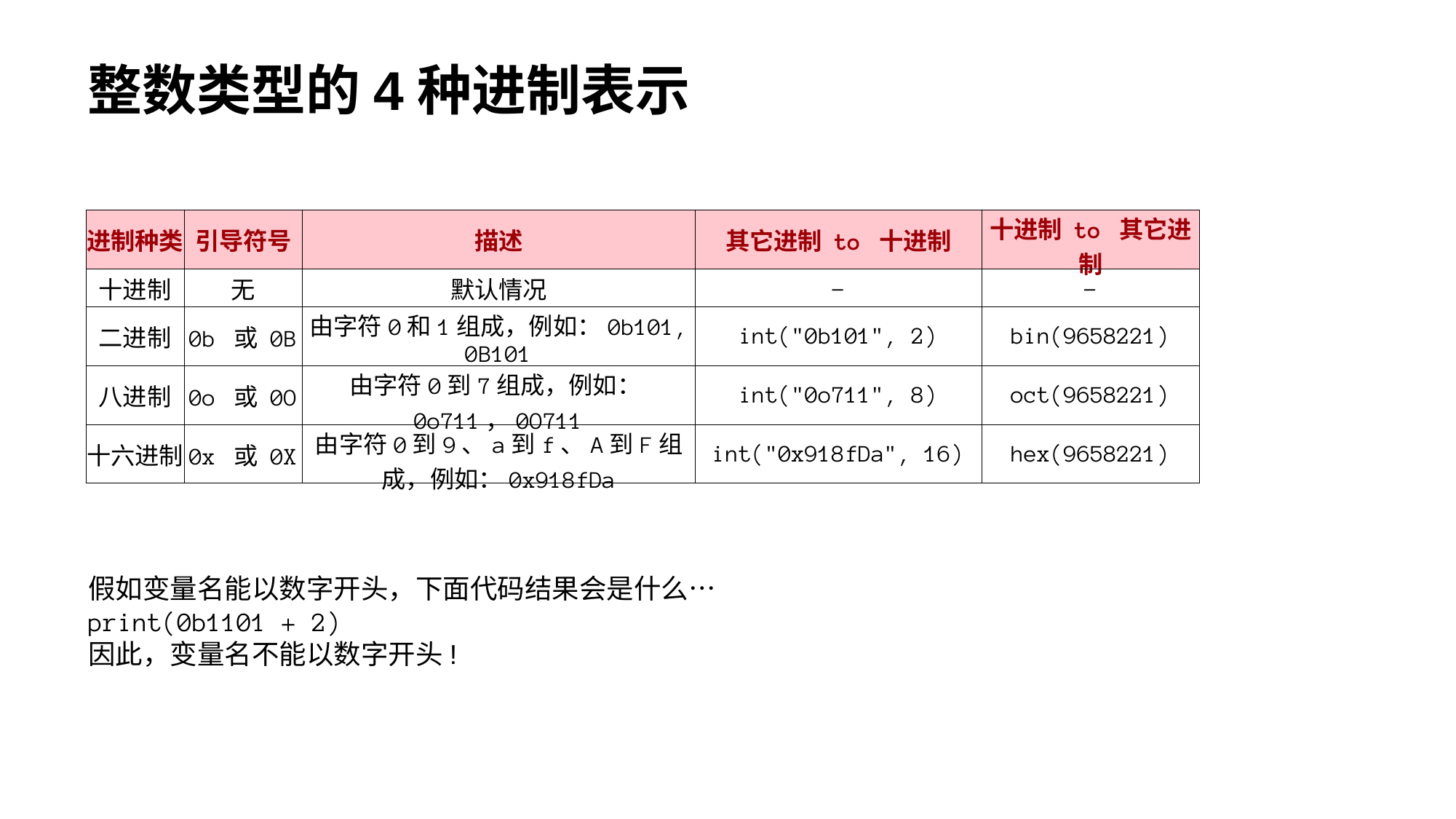

整数类型的4种进制表示
| 进制种类 | 引导符号 | 描述 | 其它进制 to 十进制 | 十进制 to 其它进制 |
| --- | --- | --- | --- | --- |
| 十进制 | 无 | 默认情况 | - | - |
| 二进制 | 0b 或 0B | 由字符0和1组成，例如：0b101, 0B101 | int("0b101", 2) | bin(9658221) |
| 八进制 | 0o 或 0O | 由字符0到7组成，例如：0o711，0O711 | int("0o711", 8) | oct(9658221) |
| 十六进制 | 0x 或 0X | 由字符0到9、a到f、A到F组成，例如：0x918fDa | int("0x918fDa", 16) | hex(9658221) |
假如变量名能以数字开头，下面代码结果会是什么…
print(0b1101 + 2)
因此，变量名不能以数字开头!